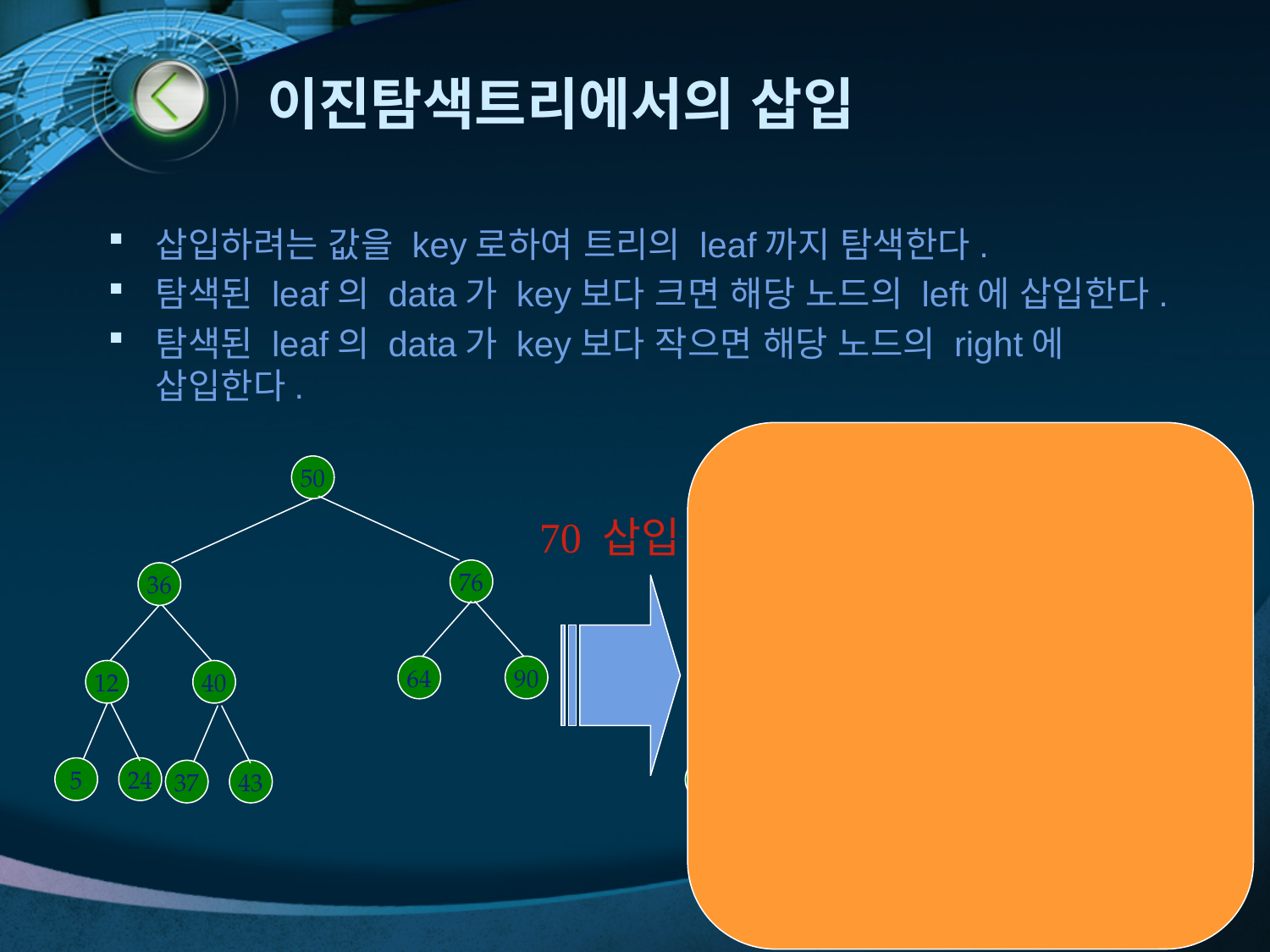

# 이진탐색트리에서의 삽입
삽입하려는 값을 key로하여 트리의 leaf까지 탐색한다.
탐색된 leaf의 data가 key보다 크면 해당 노드의 left에 삽입한다.
탐색된 leaf의 data가 key보다 작으면 해당 노드의 right에 삽입한다.

50

76
36

64
90
12
40

70
5
24
37
43
50

76
36

64
90
12
40

5
24
37
43
70 삽입